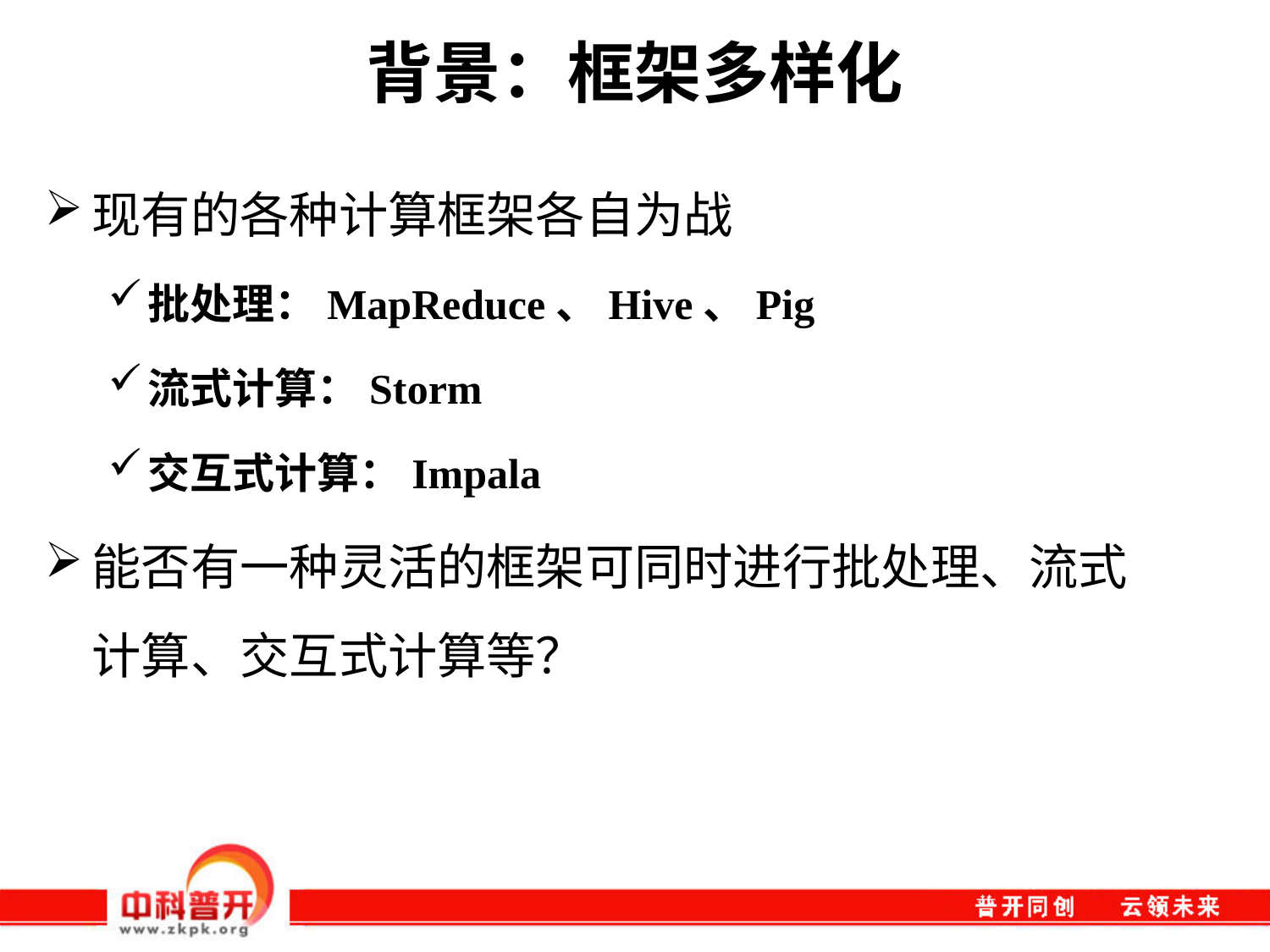

# 背景：框架多样化
现有的各种计算框架各自为战
批处理：MapReduce、Hive、Pig
流式计算：Storm
交互式计算：Impala
能否有一种灵活的框架可同时进行批处理、流式计算、交互式计算等？